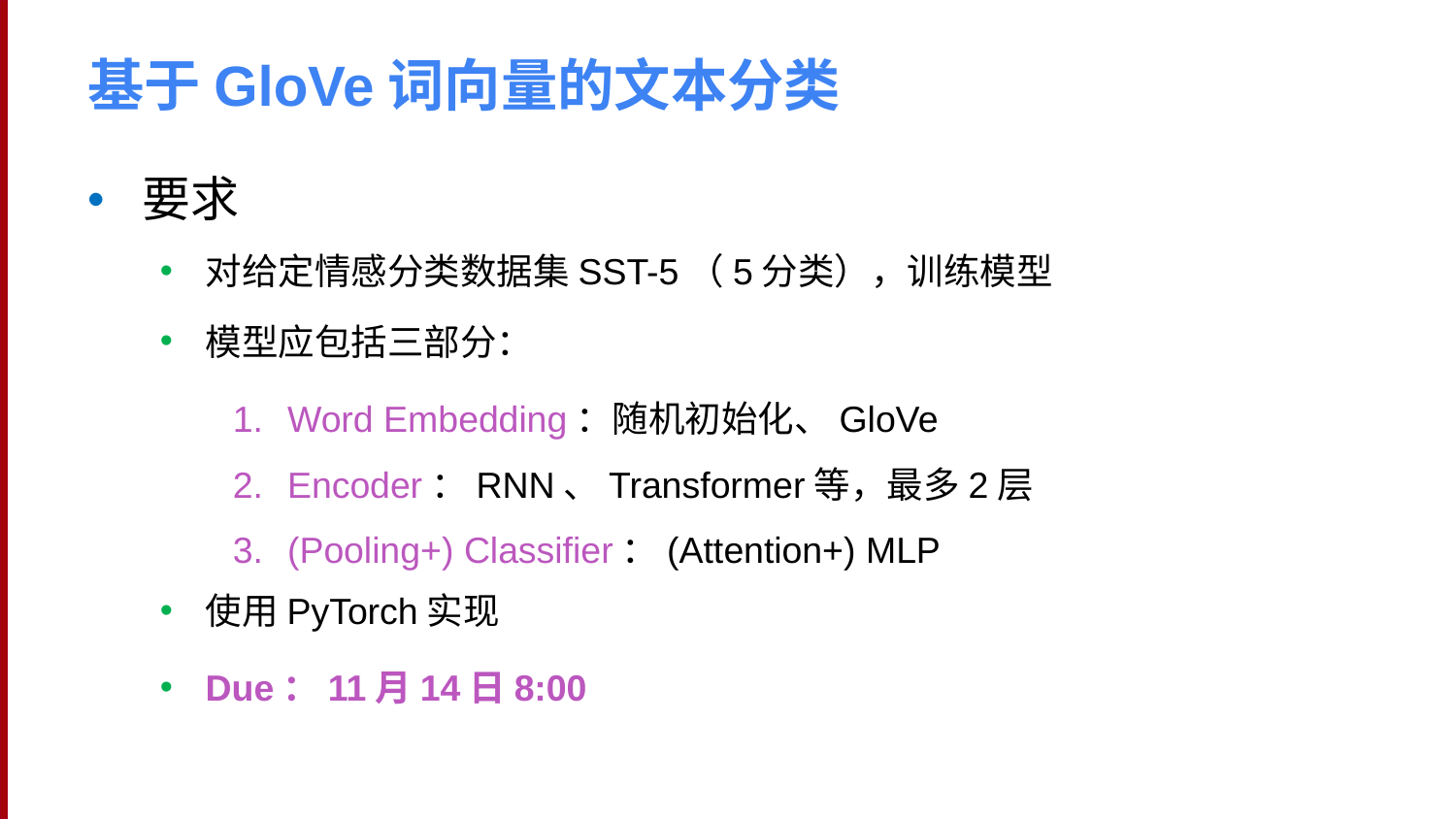

# 基于GloVe词向量的文本分类
要求

对给定情感分类数据集SST-5（5分类），训练模型
模型应包括三部分：
Word Embedding：随机初始化、GloVe
Encoder：RNN、Transformer等，最多2层
(Pooling+) Classifier：(Attention+) MLP
使用PyTorch实现
Due：11月14日8:00